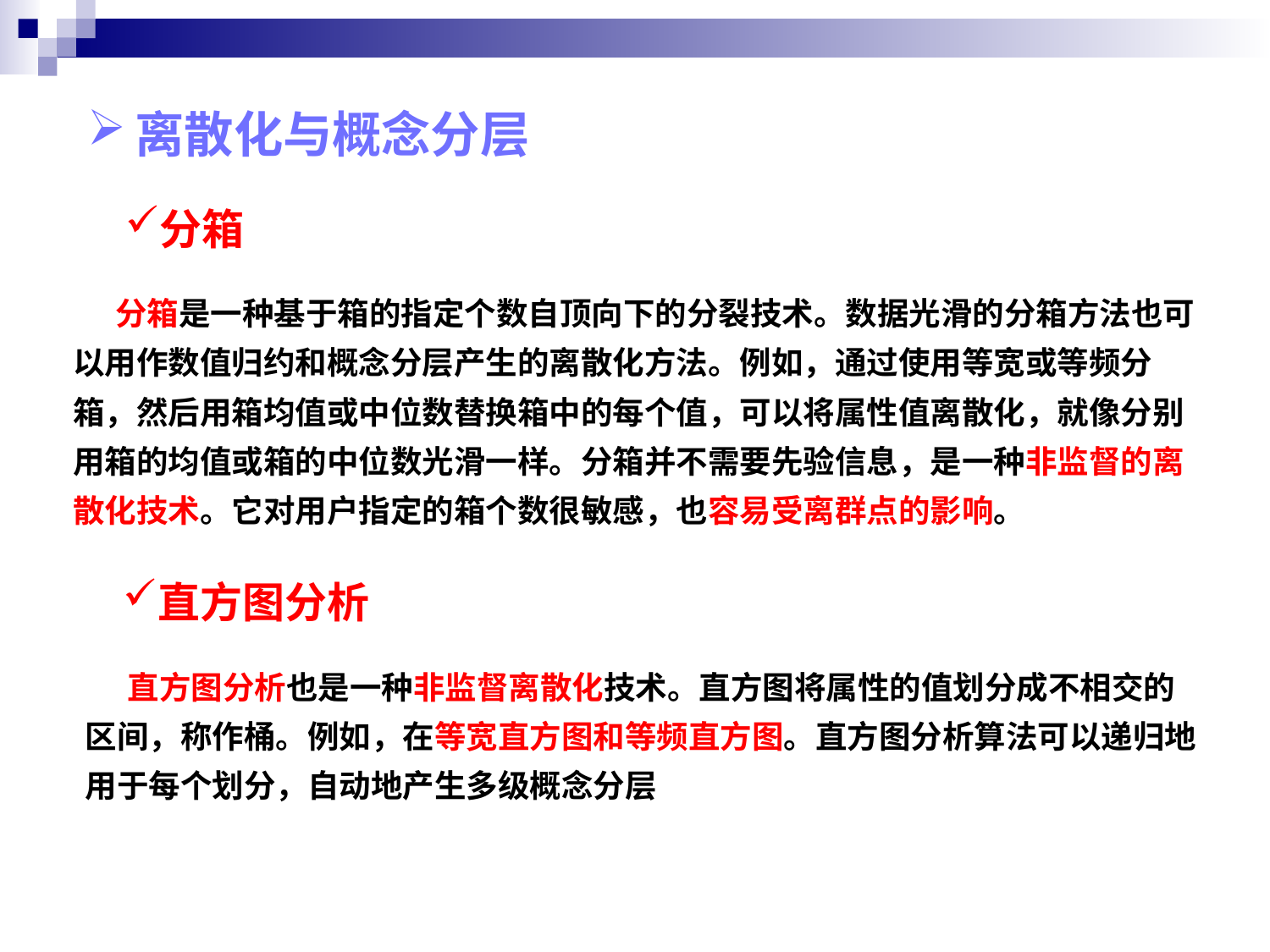

离散化与概念分层
分箱
分箱是一种基于箱的指定个数自顶向下的分裂技术。数据光滑的分箱方法也可以用作数值归约和概念分层产生的离散化方法。例如，通过使用等宽或等频分箱，然后用箱均值或中位数替换箱中的每个值，可以将属性值离散化，就像分别用箱的均值或箱的中位数光滑一样。分箱并不需要先验信息，是一种非监督的离散化技术。它对用户指定的箱个数很敏感，也容易受离群点的影响。
直方图分析
直方图分析也是一种非监督离散化技术。直方图将属性的值划分成不相交的区间，称作桶。例如，在等宽直方图和等频直方图。直方图分析算法可以递归地用于每个划分，自动地产生多级概念分层